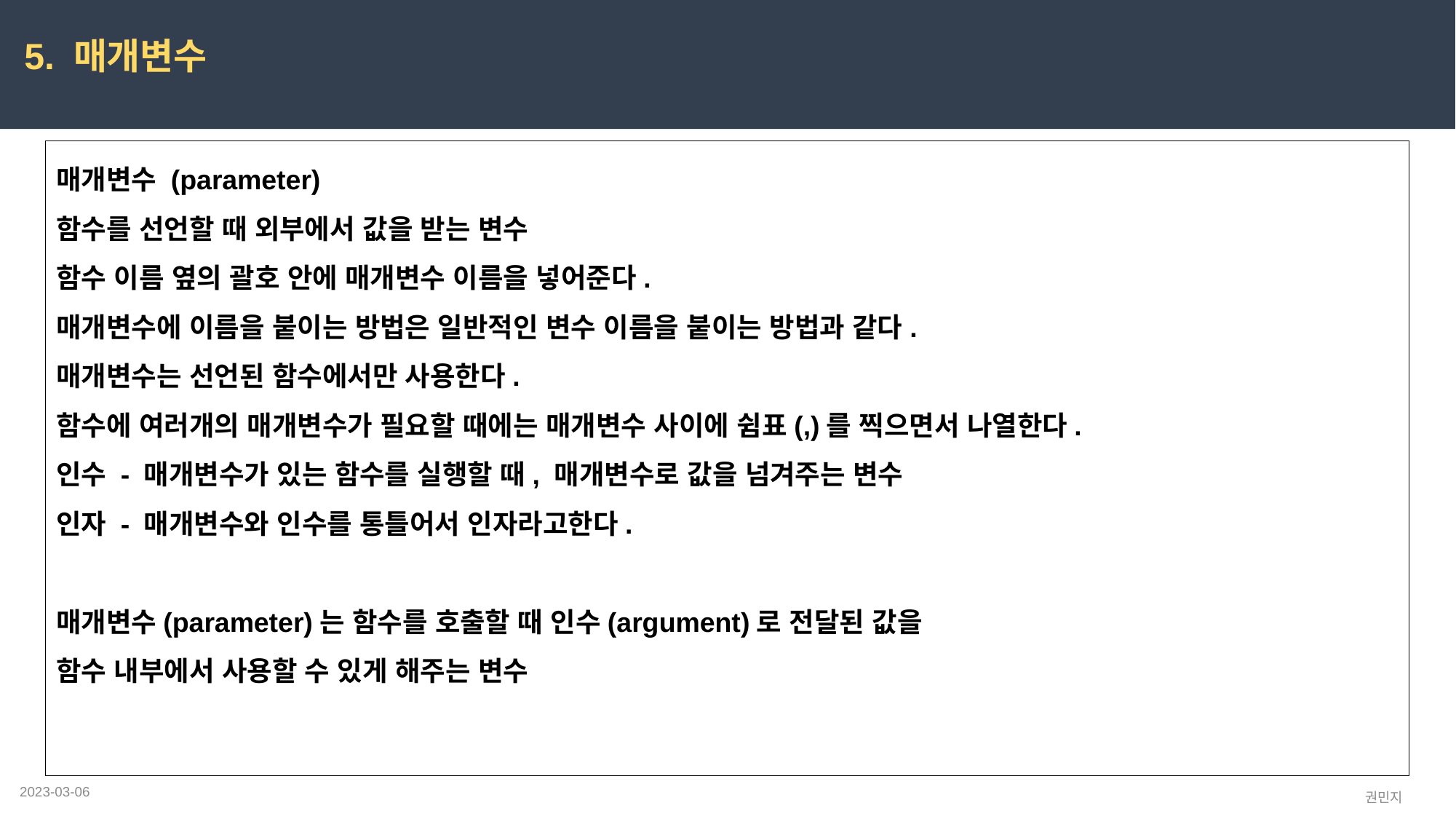

5. 매개변수
매개변수 (parameter)
함수를 선언할 때 외부에서 값을 받는 변수
함수 이름 옆의 괄호 안에 매개변수 이름을 넣어준다.
매개변수에 이름을 붙이는 방법은 일반적인 변수 이름을 붙이는 방법과 같다.
매개변수는 선언된 함수에서만 사용한다.
함수에 여러개의 매개변수가 필요할 때에는 매개변수 사이에 쉼표(,)를 찍으면서 나열한다.
인수 - 매개변수가 있는 함수를 실행할 때, 매개변수로 값을 넘겨주는 변수
인자 - 매개변수와 인수를 통틀어서 인자라고한다.

매개변수(parameter)는 함수를 호출할 때 인수(argument)로 전달된 값을
함수 내부에서 사용할 수 있게 해주는 변수

2023-03-06
권민지